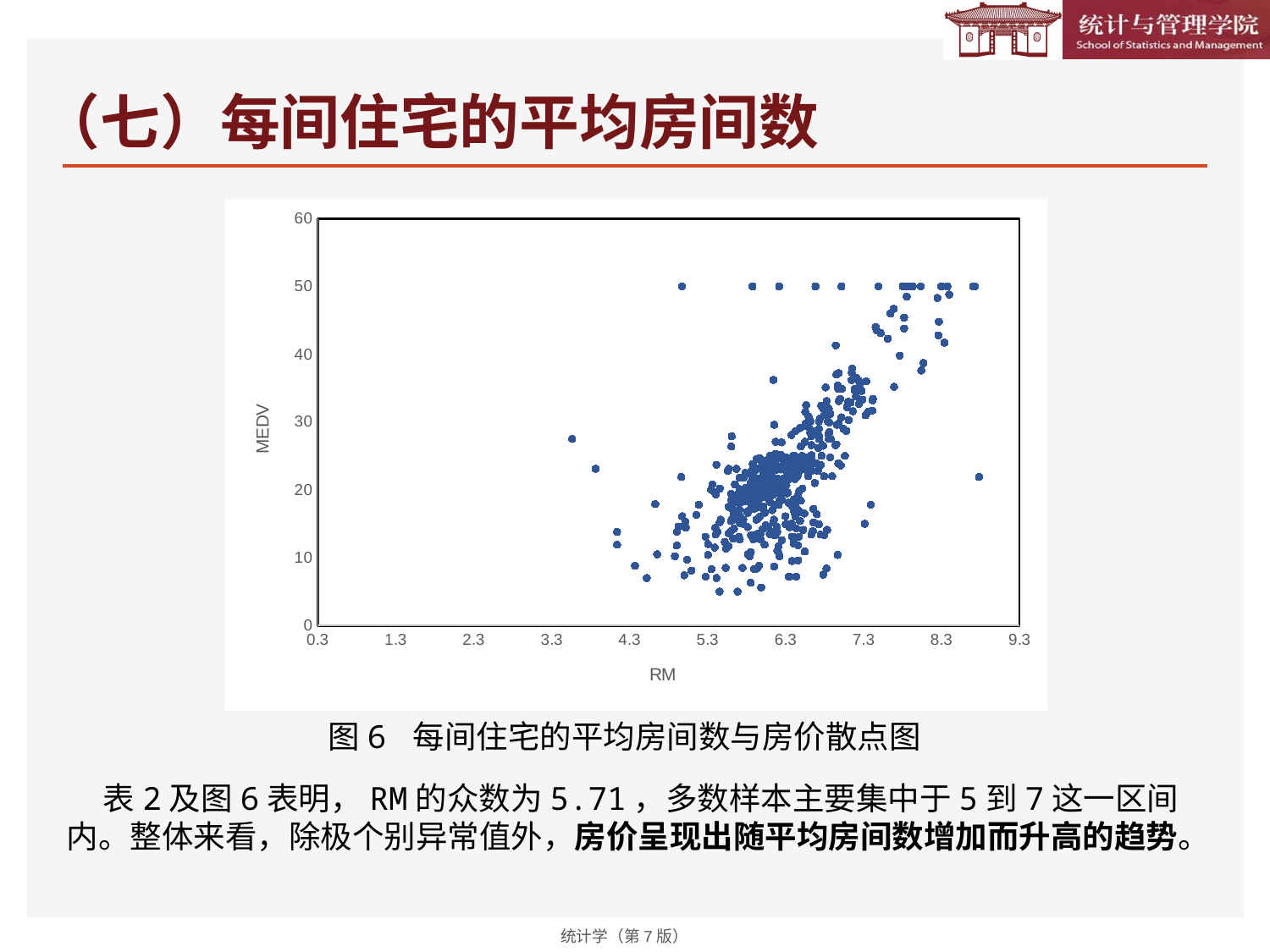

# （七）每间住宅的平均房间数

### Chart

| Category | MEDV |
|---|---|
图6 每间住宅的平均房间数与房价散点图
    表2及图6表明，RM的众数为5.71，多数样本主要集中于5到7这一区间内。整体来看，除极个别异常值外，房价呈现出随平均房间数增加而升高的趋势。
统计学（第7版）